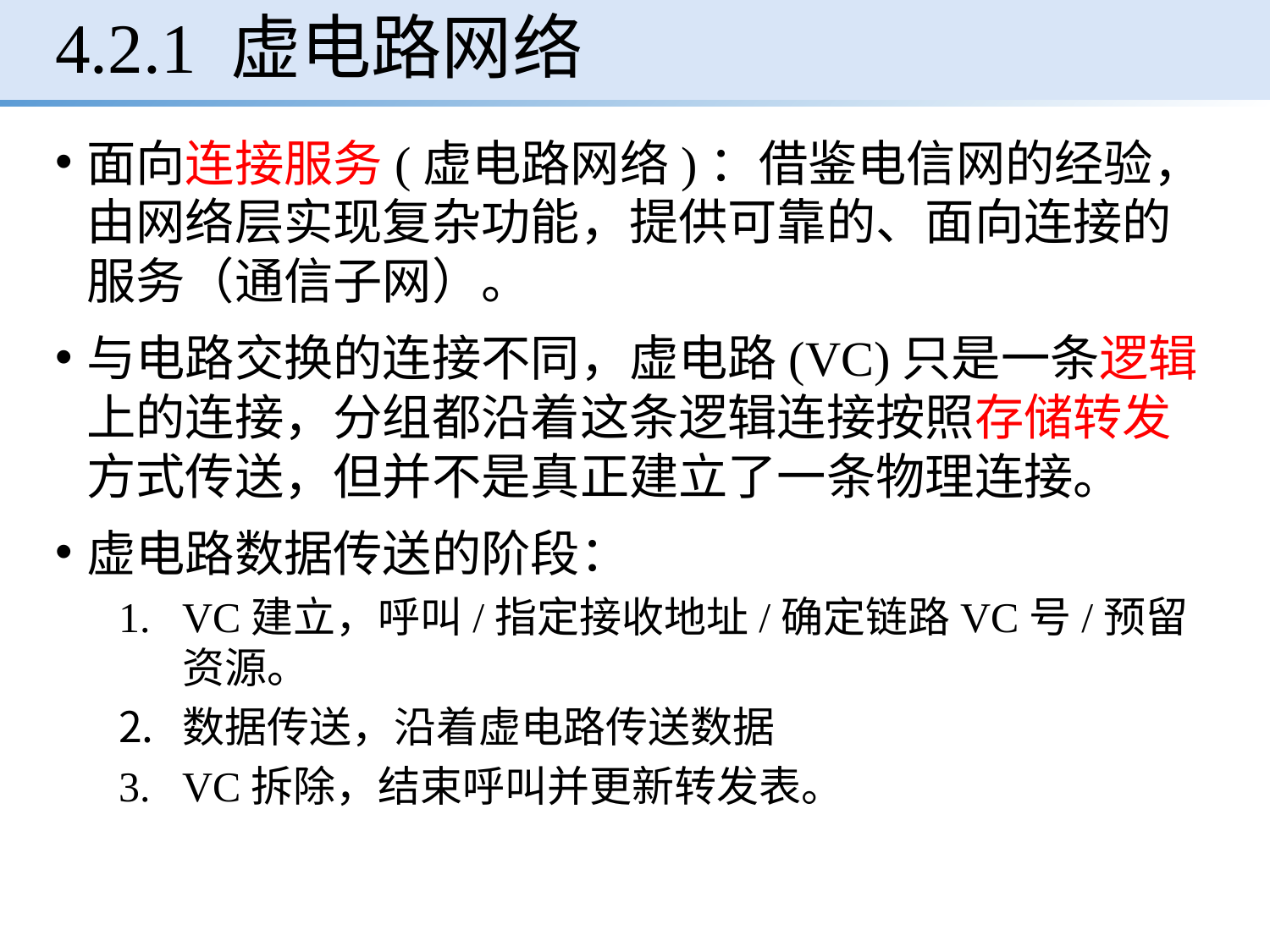

# 4.2.1 虚电路网络
面向连接服务(虚电路网络)：借鉴电信网的经验，由网络层实现复杂功能，提供可靠的、面向连接的服务（通信子网）。
与电路交换的连接不同，虚电路(VC)只是一条逻辑上的连接，分组都沿着这条逻辑连接按照存储转发方式传送，但并不是真正建立了一条物理连接。
虚电路数据传送的阶段：
VC建立，呼叫/指定接收地址/确定链路VC号/预留资源。
数据传送，沿着虚电路传送数据
VC拆除，结束呼叫并更新转发表。